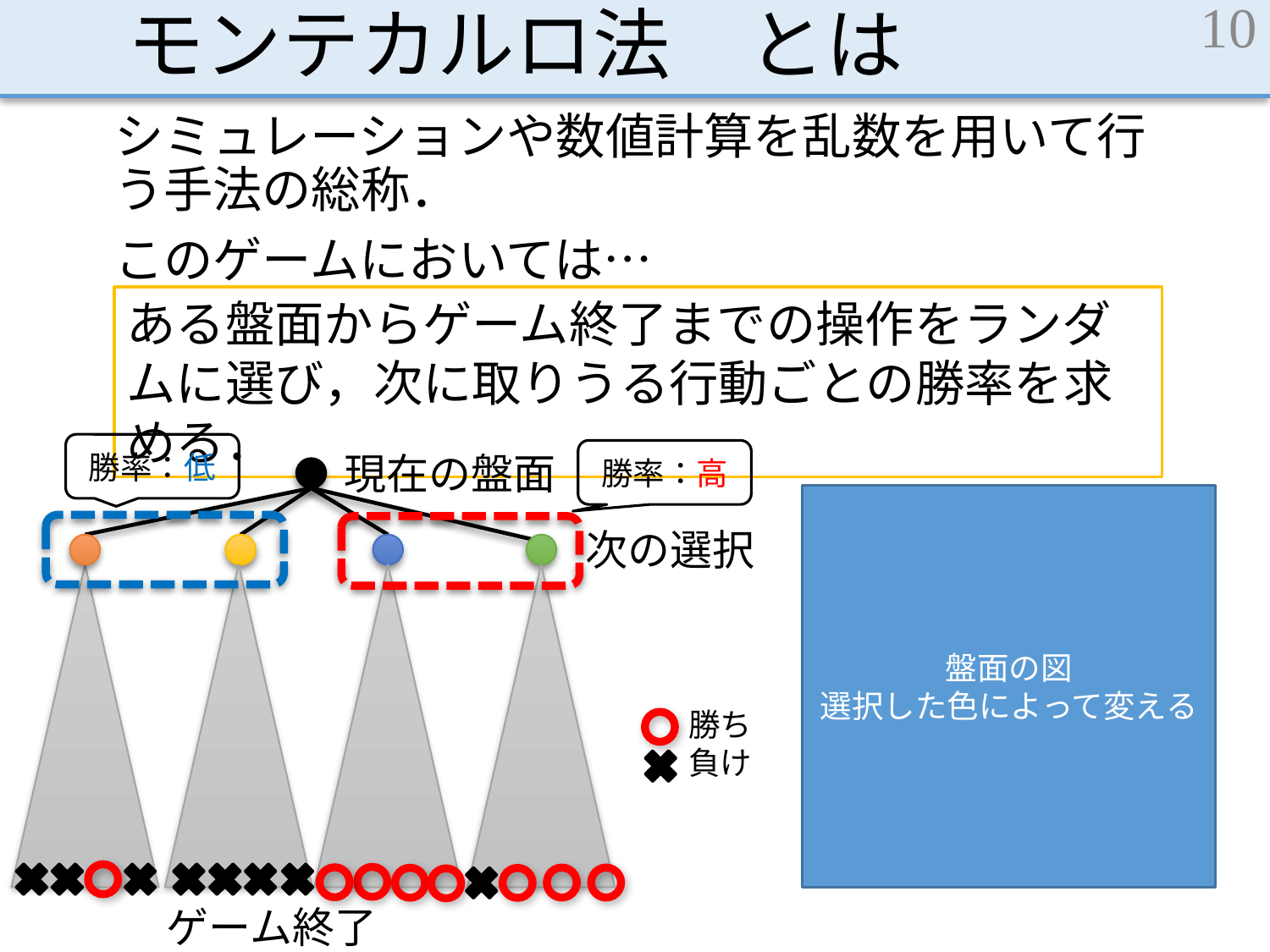

# モンテカルロ法　とは
10
シミュレーションや数値計算を乱数を用いて行う手法の総称．
このゲームにおいては…

ある盤面からゲーム終了までの操作をランダムに選び，次に取りうる行動ごとの勝率を求める．
勝率：低
勝率：高
現在の盤面

盤面の図
選択した色によって変える

次の選択

勝ち
負け

ゲーム終了